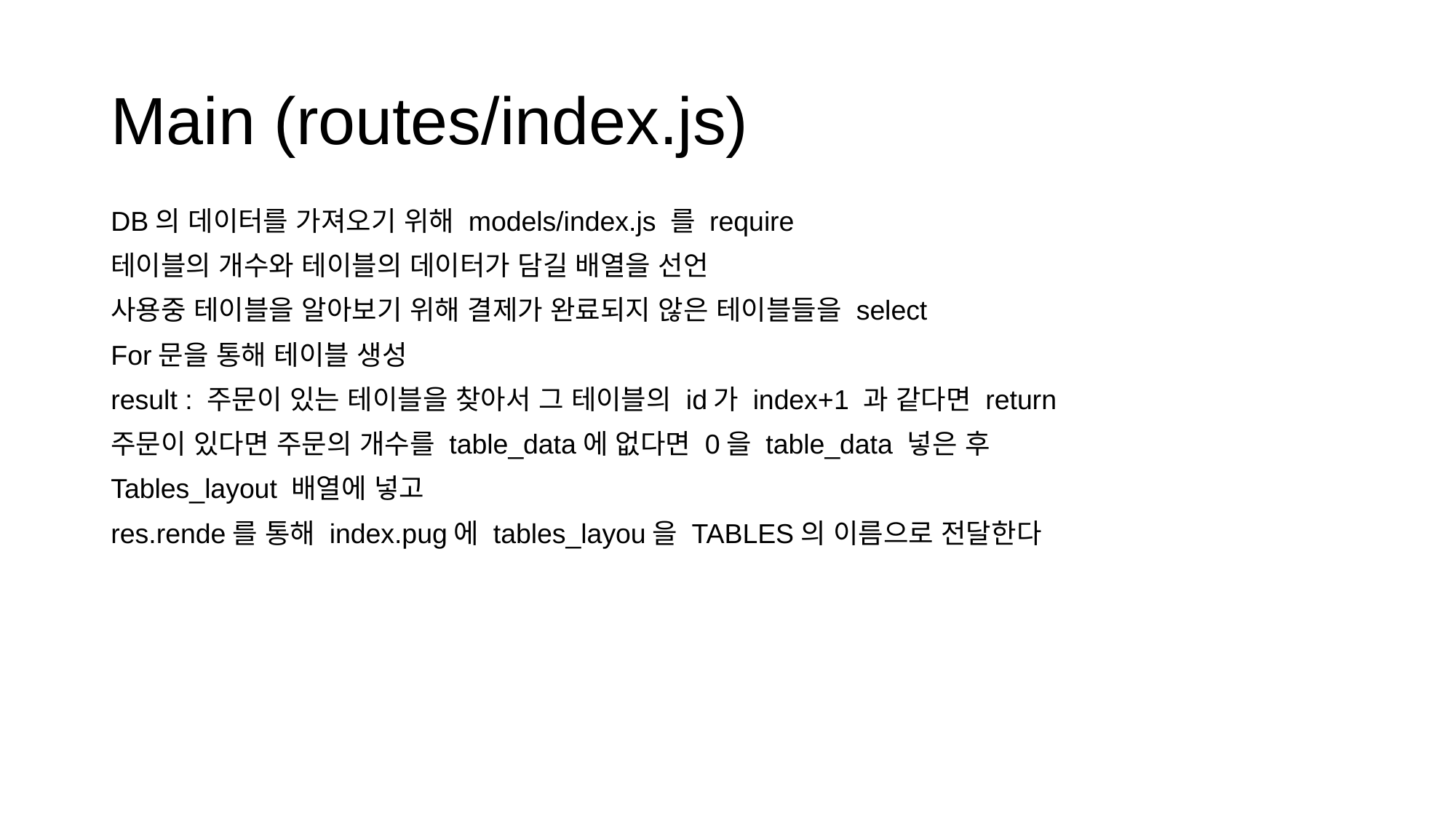

# Main (routes/index.js)
DB의 데이터를 가져오기 위해 models/index.js 를 require
테이블의 개수와 테이블의 데이터가 담길 배열을 선언
사용중 테이블을 알아보기 위해 결제가 완료되지 않은 테이블들을 select
For문을 통해 테이블 생성
result : 주문이 있는 테이블을 찾아서 그 테이블의 id가 index+1 과 같다면 return
주문이 있다면 주문의 개수를 table_data에 없다면 0을 table_data 넣은 후
Tables_layout 배열에 넣고
res.rende를 통해 index.pug에 tables_layou을 TABLES의 이름으로 전달한다